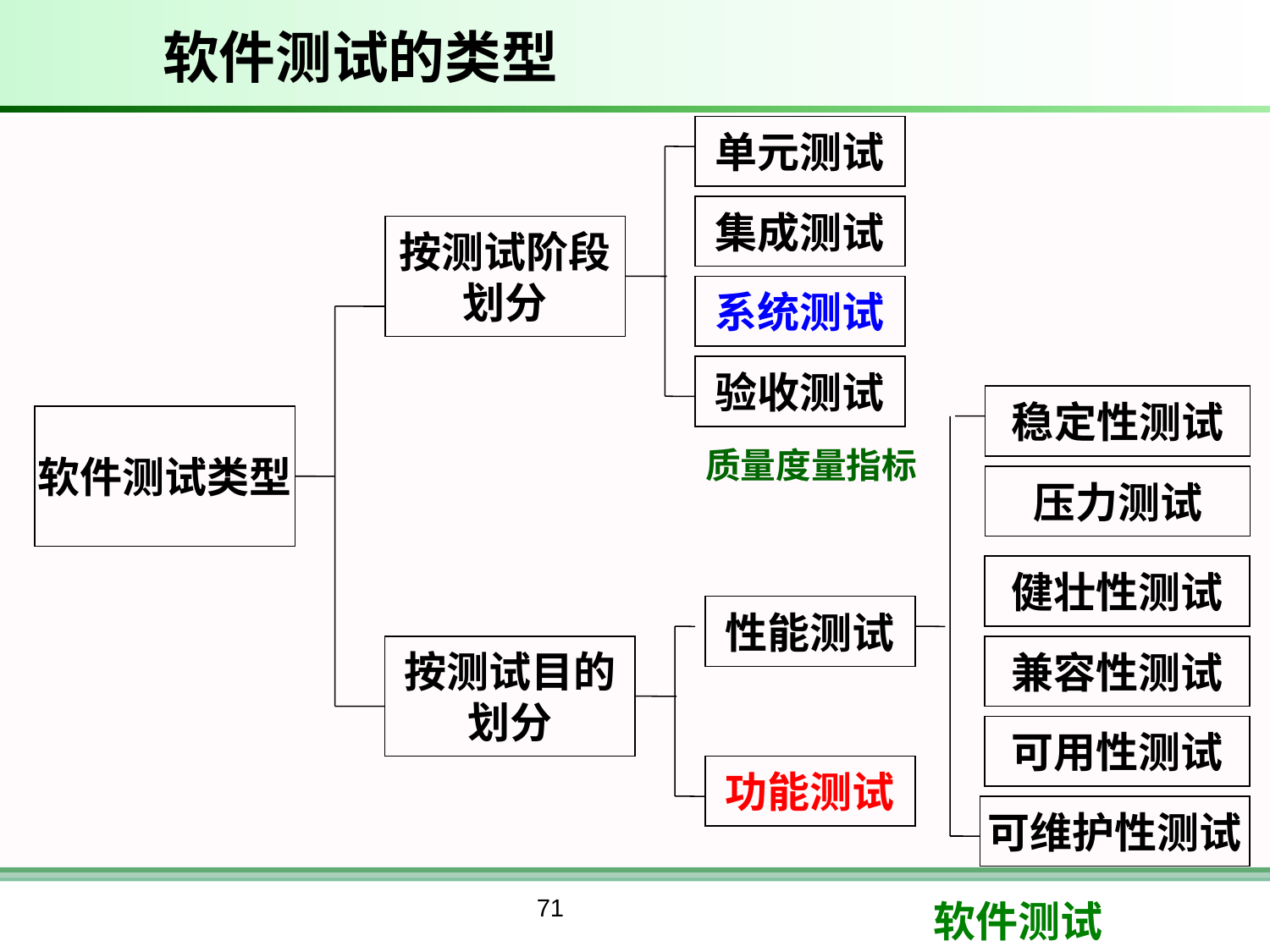

# 软件测试的类型
单元测试

集成测试
按测试阶段
划分

系统测试

验收测试
稳定性测试

软件测试类型

压力测试

健壮性测试
性能测试

按测试目的
划分
兼容性测试

可用性测试
功能测试

可维护性测试

质量度量指标
71